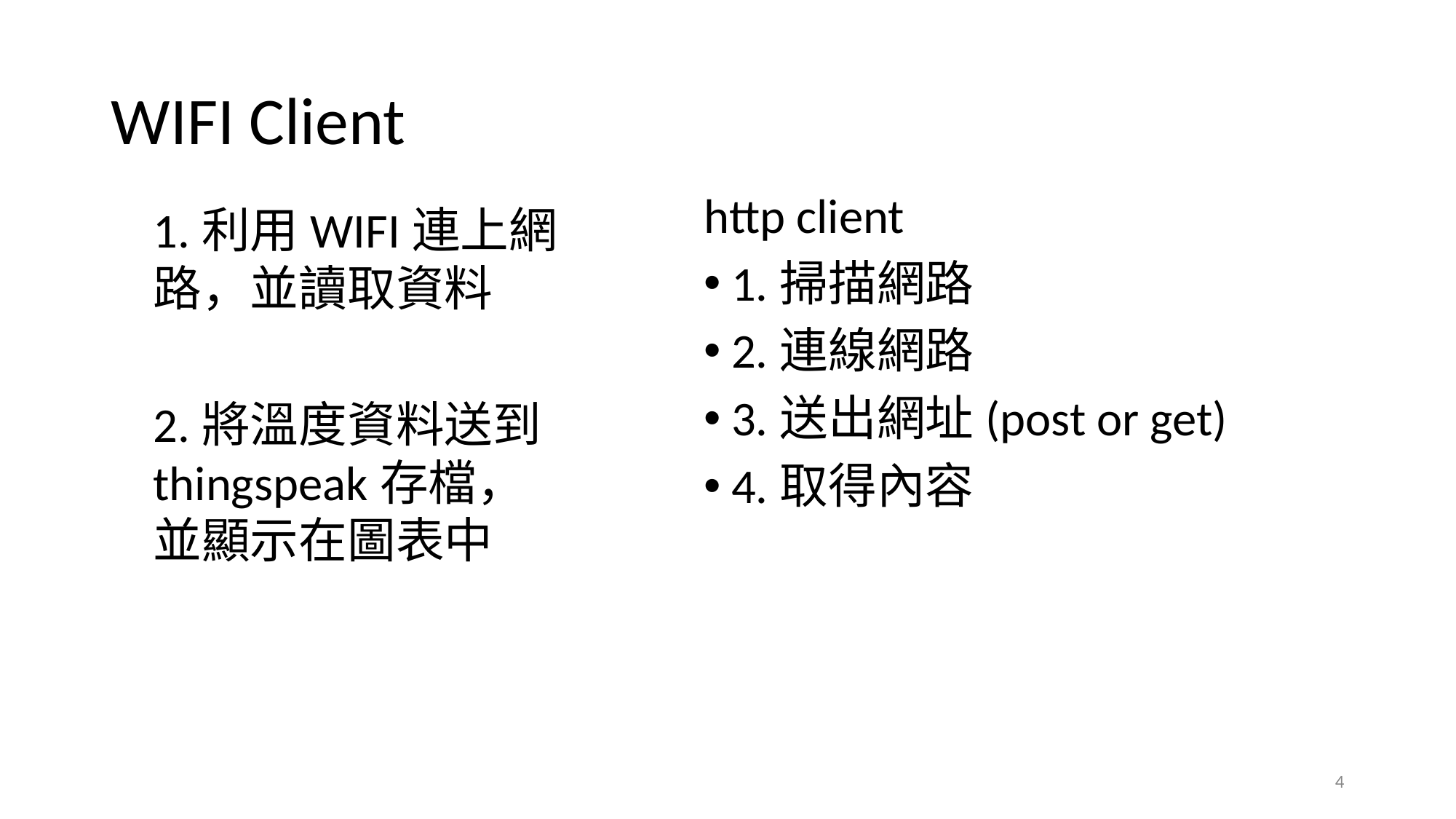

# WIFI Client
http client
1.掃描網路
2.連線網路
3.送出網址(post or get)
4.取得內容
1.利用WIFI連上網路，並讀取資料

2.將溫度資料送到thingspeak存檔，並顯示在圖表中
4